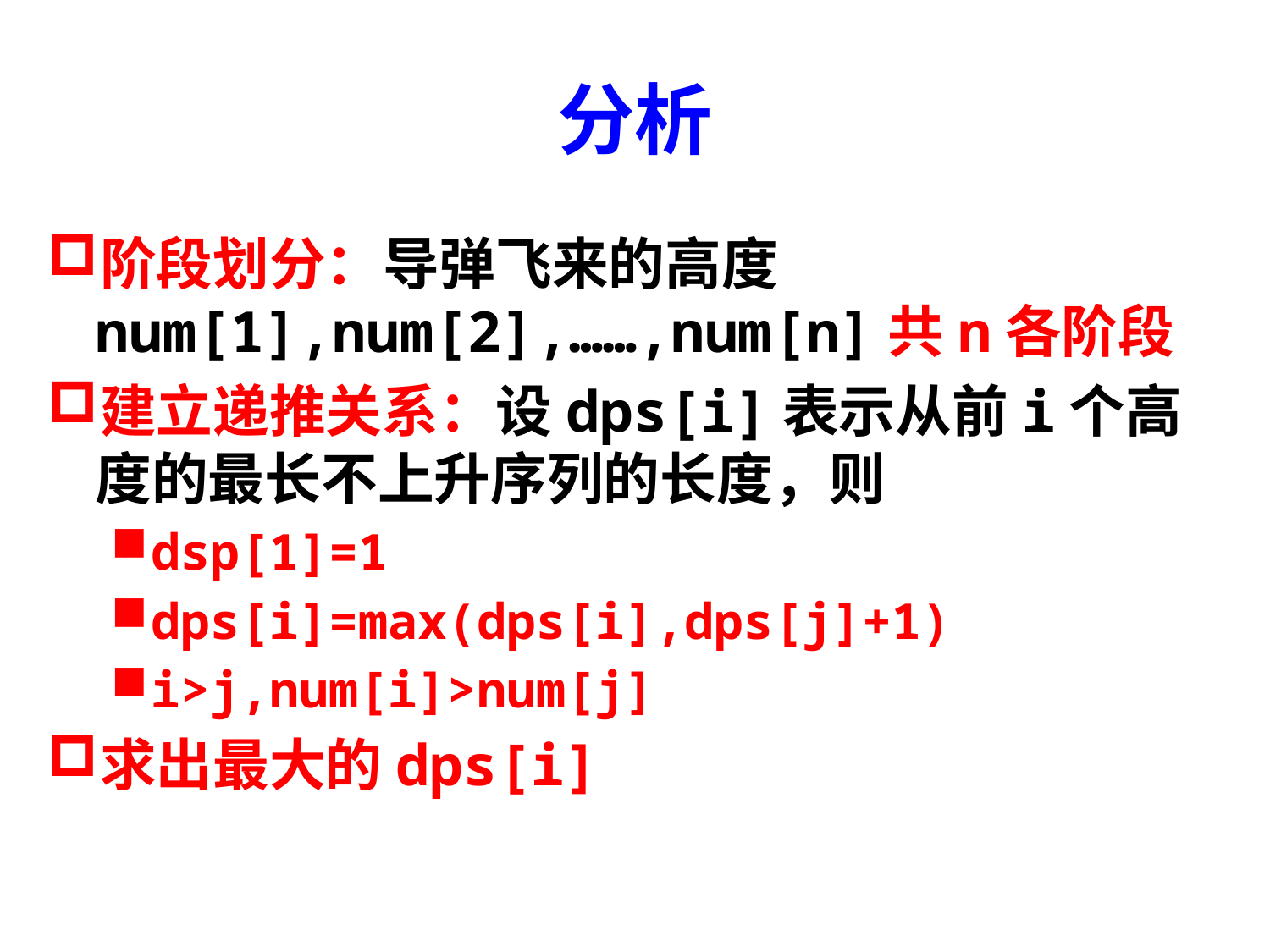

# 分析
阶段划分：导弹飞来的高度num[1],num[2],……,num[n]共n各阶段
建立递推关系：设dps[i]表示从前i个高度的最长不上升序列的长度，则
dsp[1]=1
dps[i]=max(dps[i],dps[j]+1)
i>j,num[i]>num[j]
求出最大的dps[i]